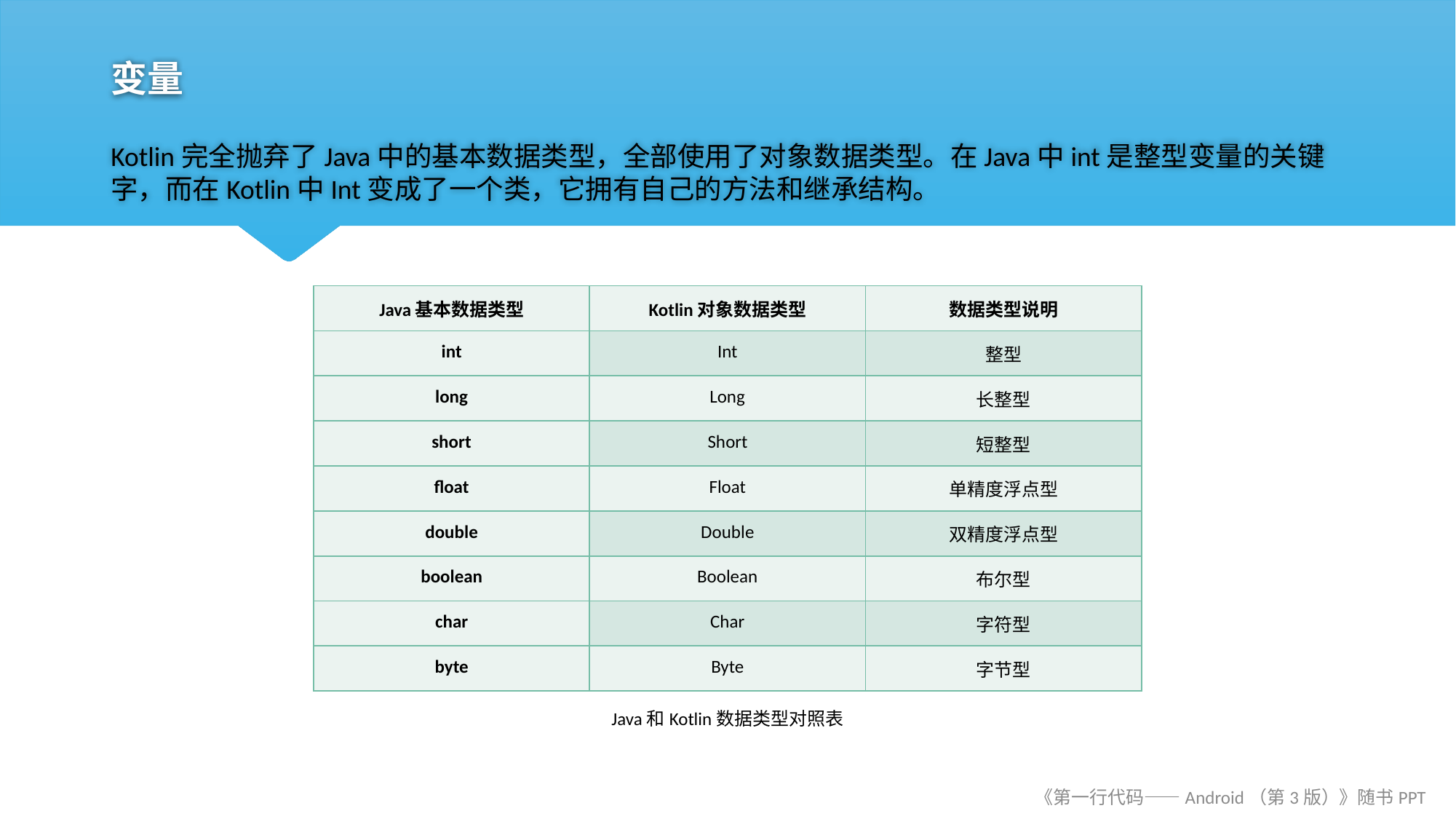

# 变量
Kotlin完全抛弃了Java中的基本数据类型，全部使用了对象数据类型。在Java中int是整型变量的关键字，而在Kotlin中Int变成了一个类，它拥有自己的方法和继承结构。
| Java基本数据类型 | Kotlin对象数据类型 | 数据类型说明 |
| --- | --- | --- |
| int | Int | 整型 |
| long | Long | 长整型 |
| short | Short | 短整型 |
| float | Float | 单精度浮点型 |
| double | Double | 双精度浮点型 |
| boolean | Boolean | 布尔型 |
| char | Char | 字符型 |
| byte | Byte | 字节型 |
Java和Kotlin数据类型对照表